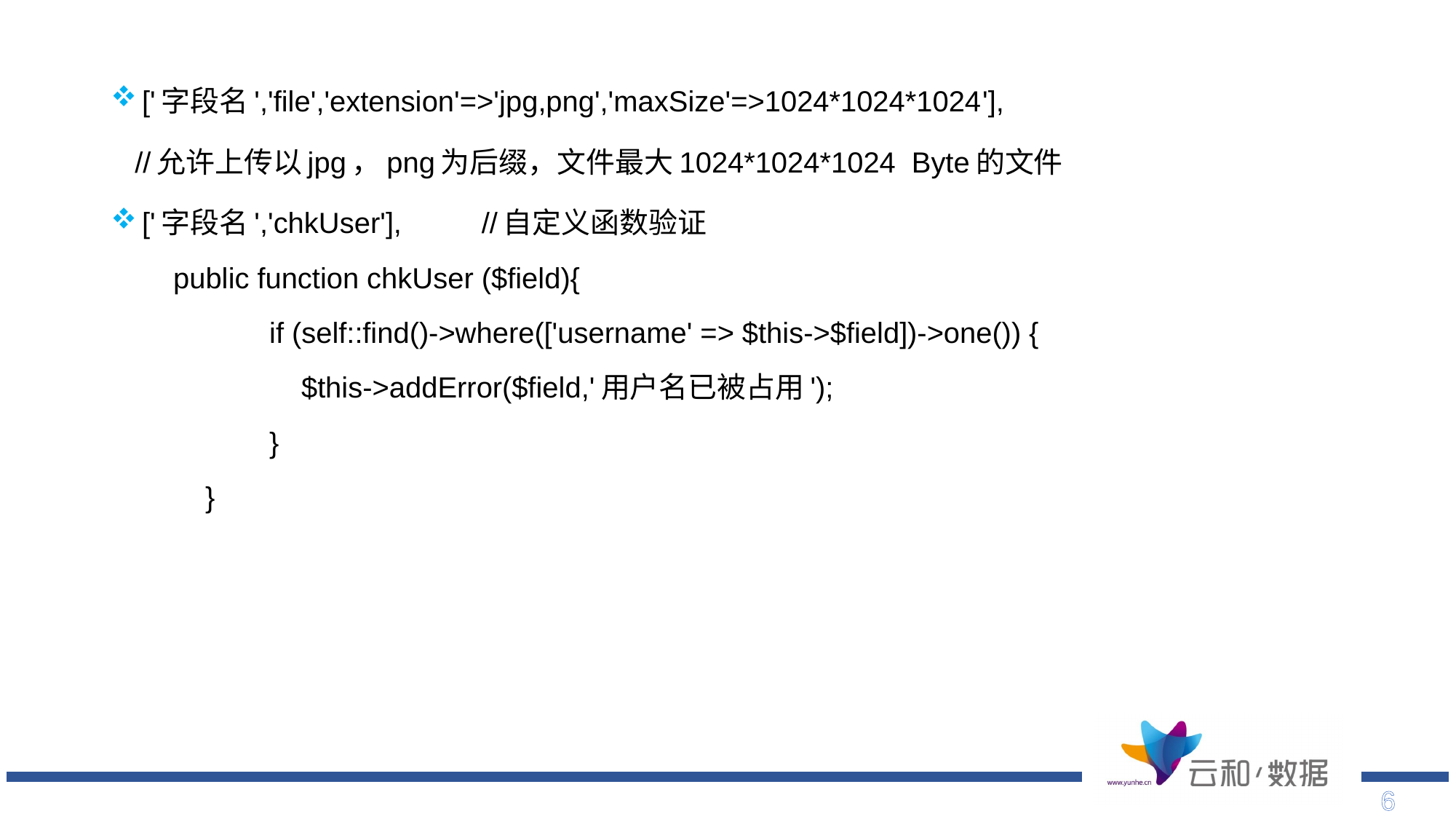

['字段名','file','extension'=>'jpg,png','maxSize'=>1024*1024*1024'],
   //允许上传以jpg，png为后缀，文件最大1024*1024*1024  Byte的文件
['字段名','chkUser'],          //自定义函数验证
public function chkUser ($field){
            if (self::find()->where(['username' => $this->$field])->one()) {
                $this->addError($field,'用户名已被占用');
            }
    }